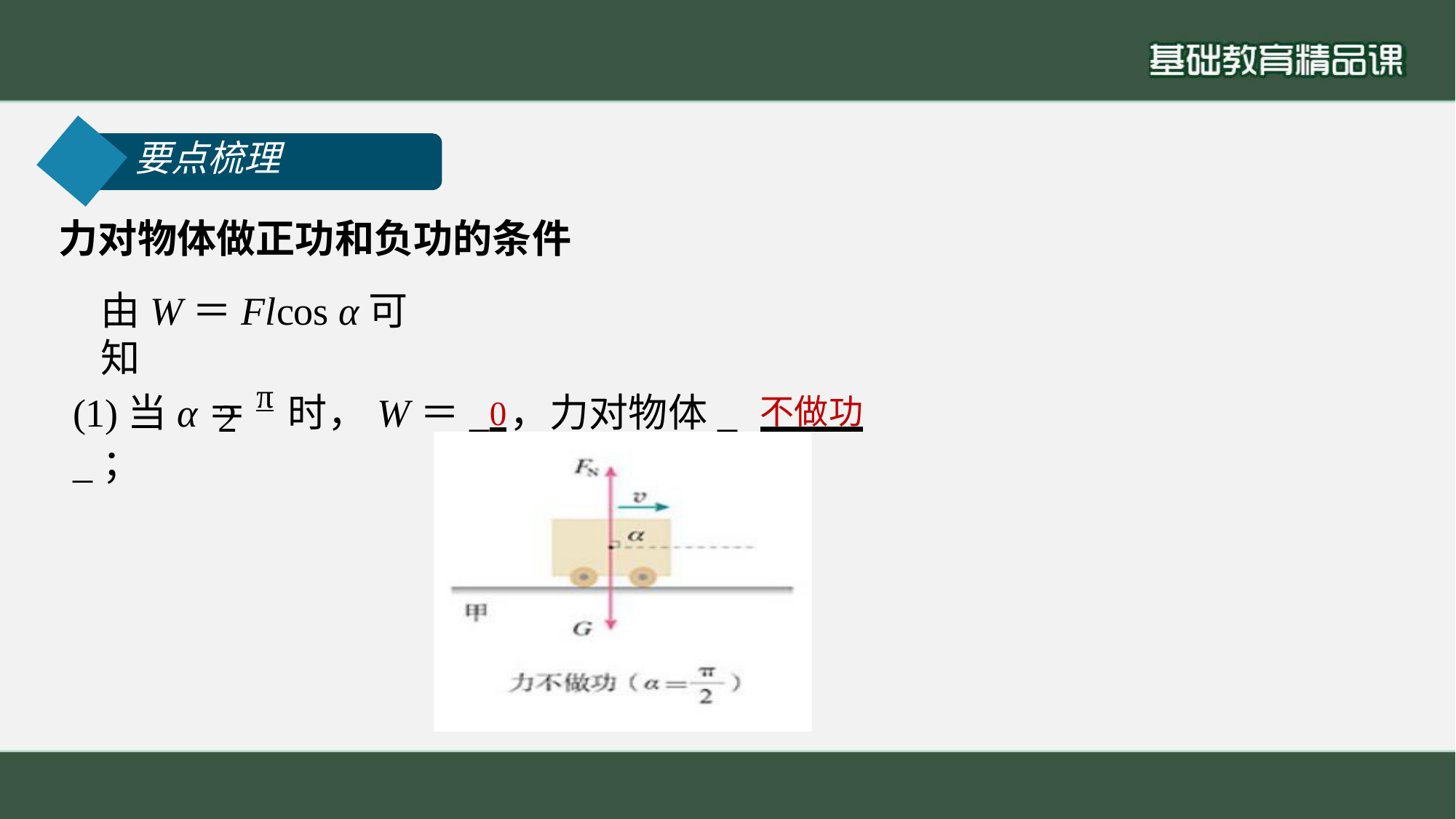

要点梳理
# 力对物体做正功和负功的条件
由W＝Flcos α可知
(1)当α＝π时，W＝_0	，力对物体_ 不做功_；
2